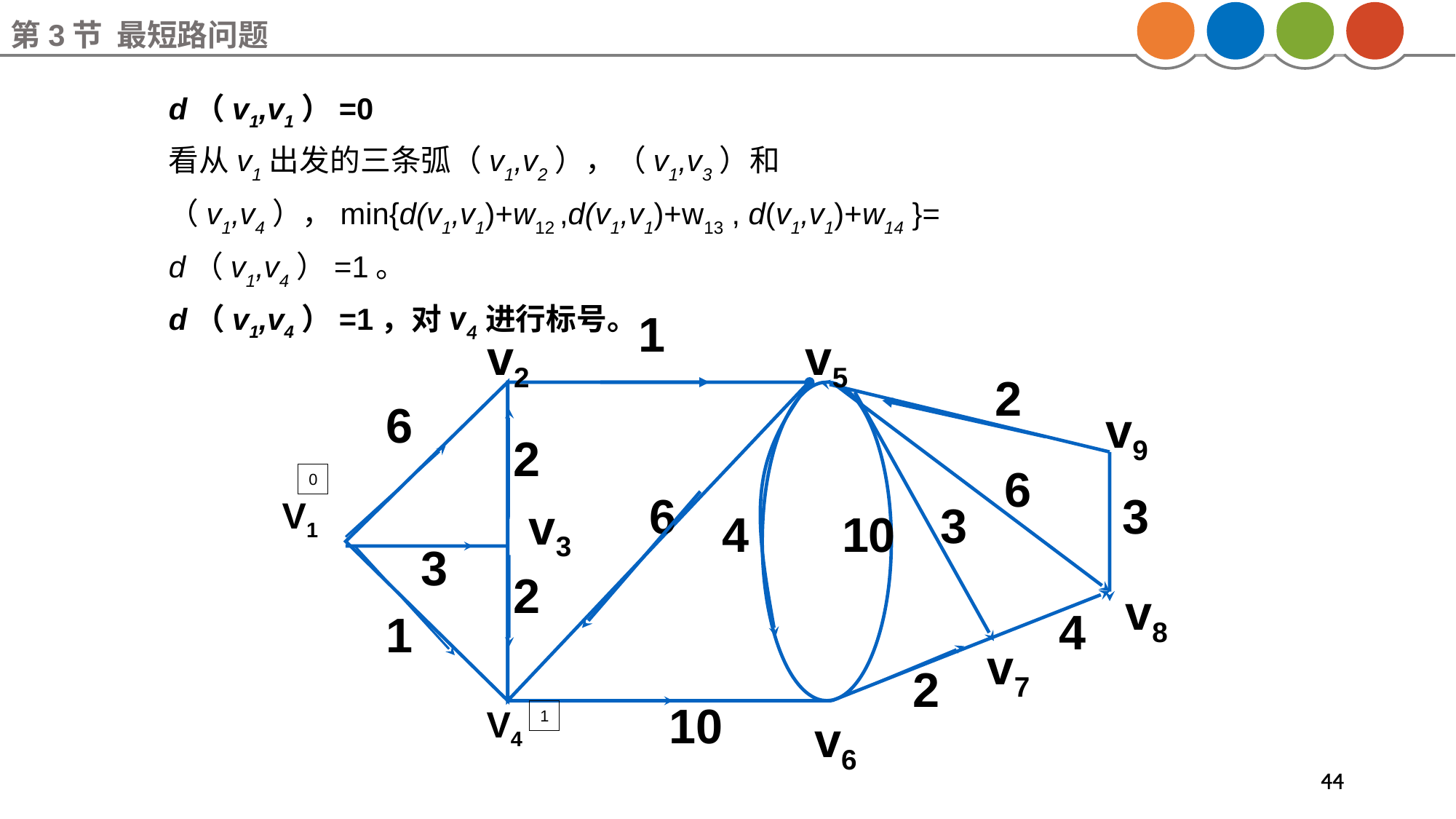

第3节  最短路问题
d（v1,v1）=0
看从v1出发的三条弧（v1,v2），（v1,v3）和（v1,v4），min{d(v1,v1)+w12 ,d(v1,v1)+w13 , d(v1,v1)+w14 }= d（v1,v4）=1。
d（v1,v4）=1，对v4进行标号。
1
v2
v5
2

6
v9

2

6

6
3
3
4
10
3

2
v8

4
1
v7

2
V4

10
v6

0
V1
v3
1
44